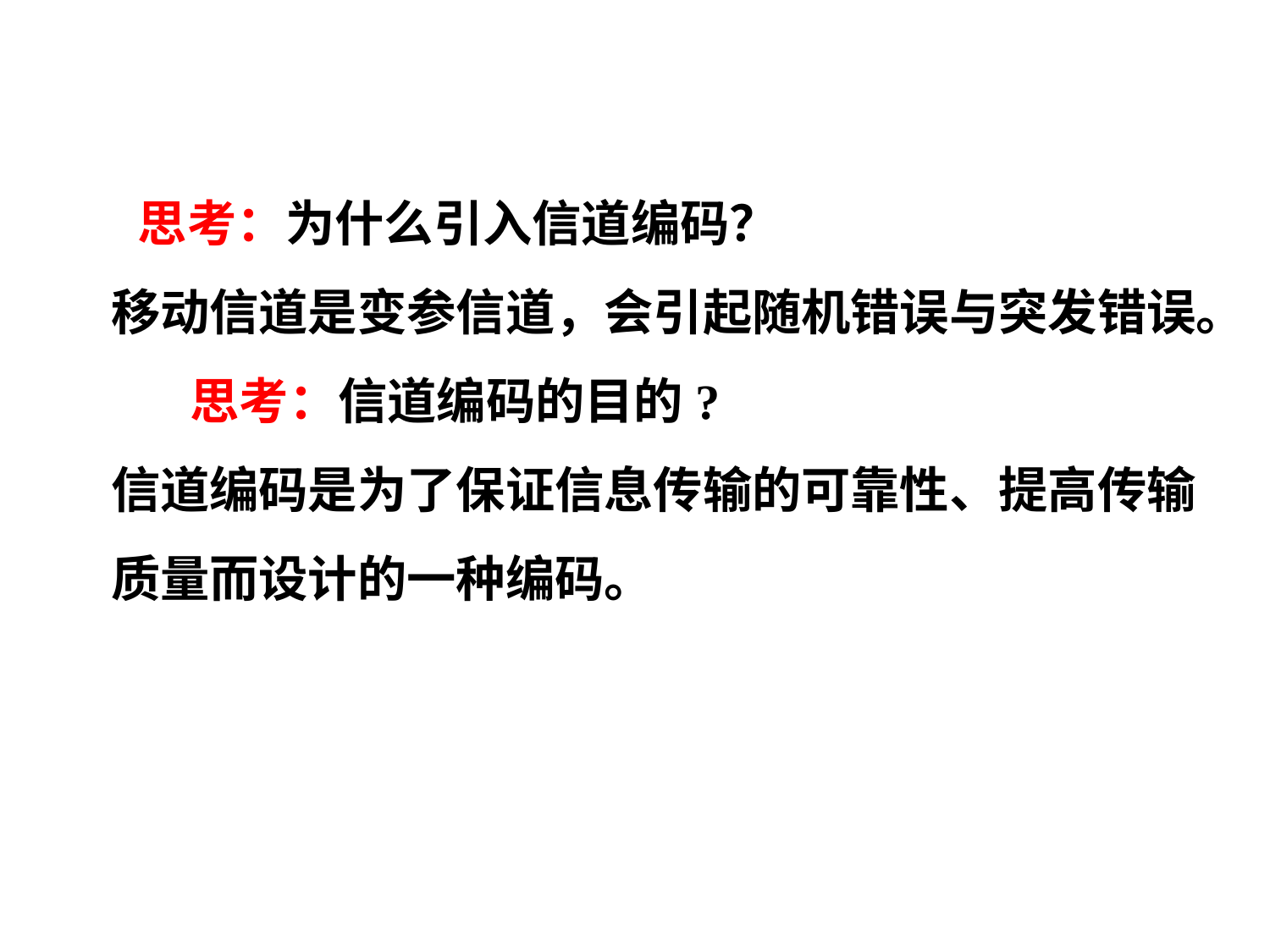

思考：为什么引入信道编码？
移动信道是变参信道，会引起随机错误与突发错误。
      思考：信道编码的目的?
信道编码是为了保证信息传输的可靠性、提高传输质量而设计的一种编码。